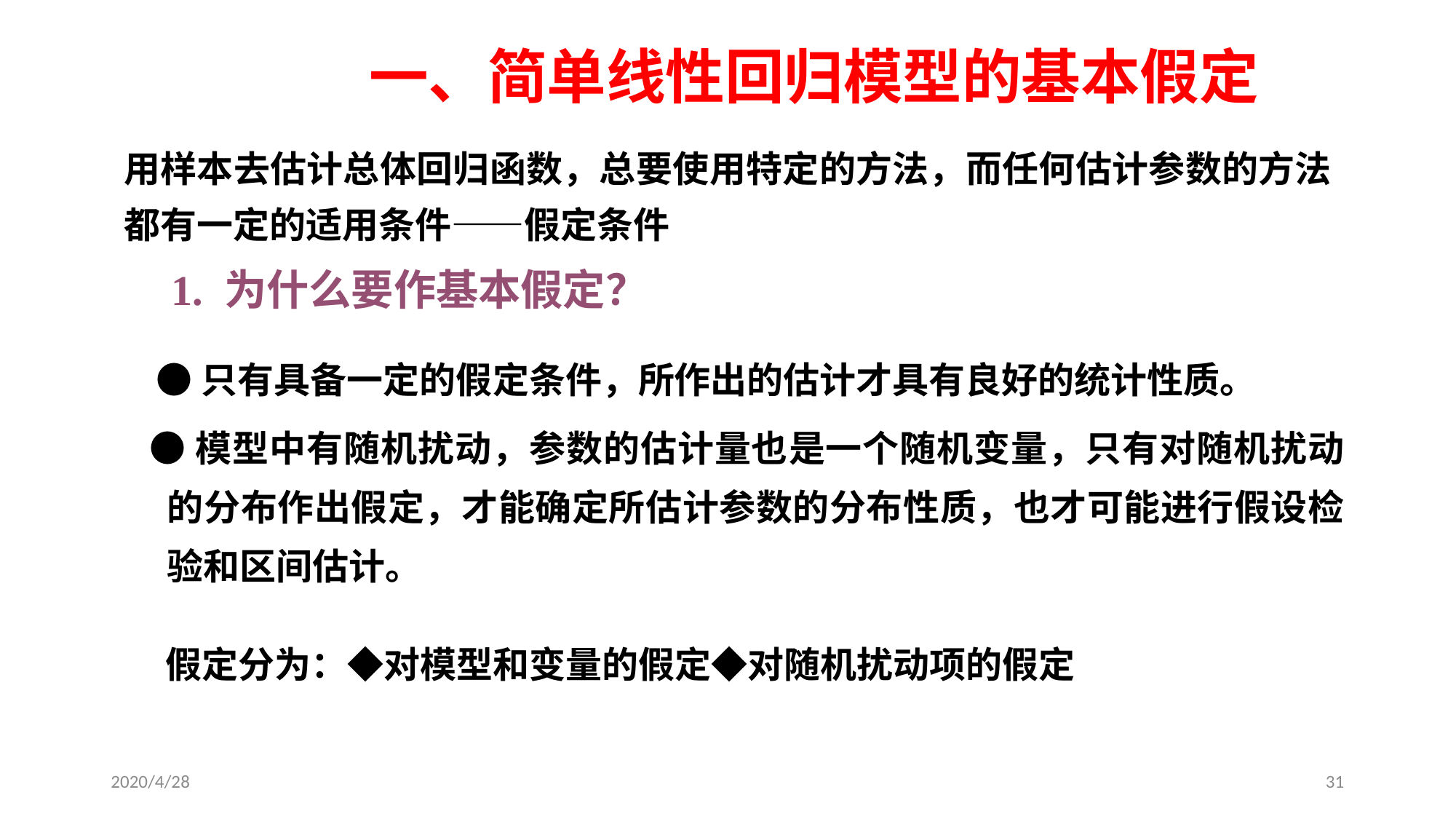

# 一、简单线性回归模型的基本假定
用样本去估计总体回归函数，总要使用特定的方法，而任何估计参数的方法都有一定的适用条件——假定条件
   1. 为什么要作基本假定？
  ●只有具备一定的假定条件，所作出的估计才具有良好的统计性质。
 ●模型中有随机扰动，参数的估计量也是一个随机变量，只有对随机扰动的分布作出假定，才能确定所估计参数的分布性质，也才可能进行假设检验和区间估计。
假定分为：◆对模型和变量的假定◆对随机扰动项的假定
2020/4/28
31